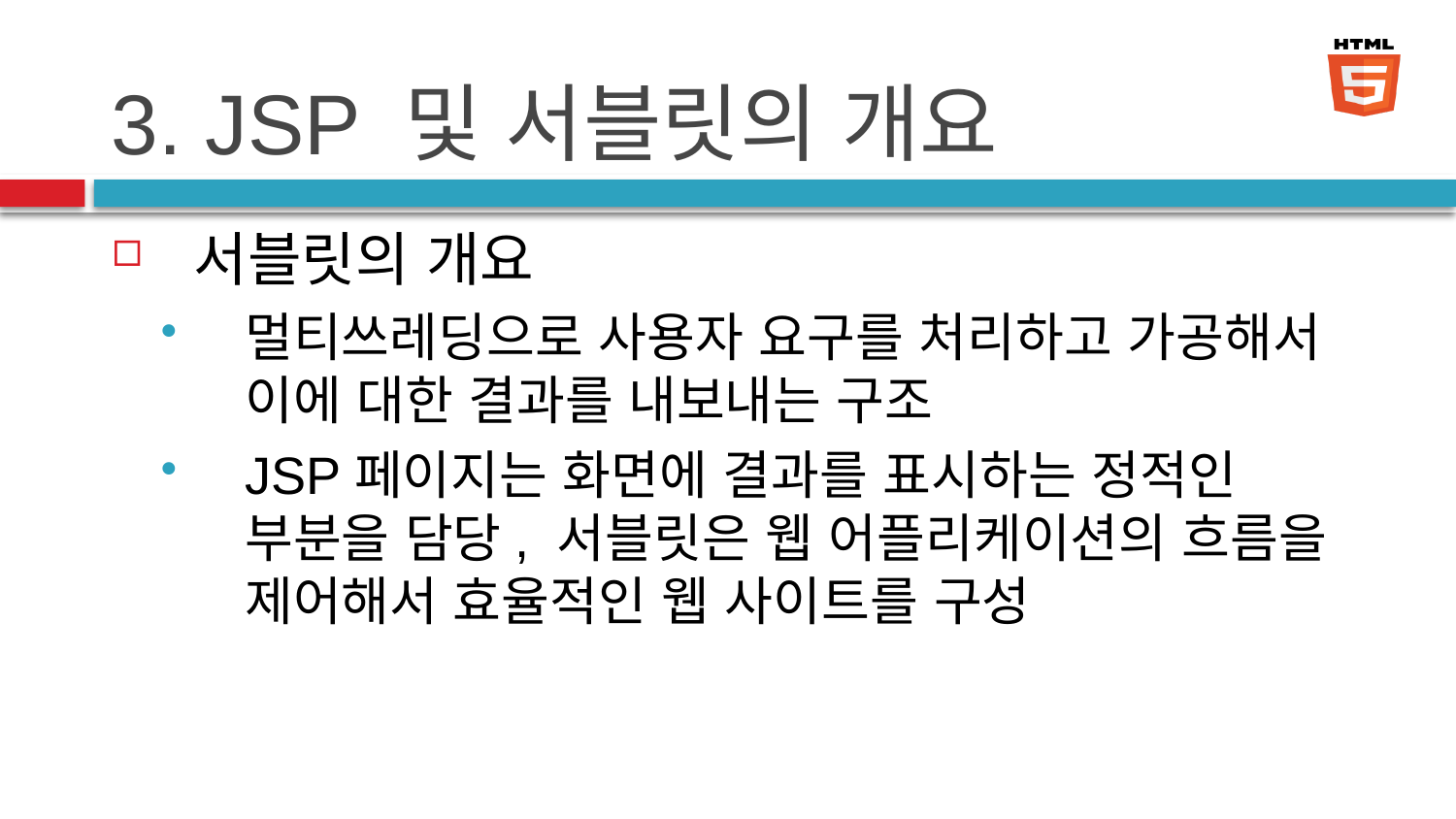

# 3. JSP 및 서블릿의 개요
서블릿의 개요
멀티쓰레딩으로 사용자 요구를 처리하고 가공해서 이에 대한 결과를 내보내는 구조
JSP페이지는 화면에 결과를 표시하는 정적인 부분을 담당, 서블릿은 웹 어플리케이션의 흐름을 제어해서 효율적인 웹 사이트를 구성